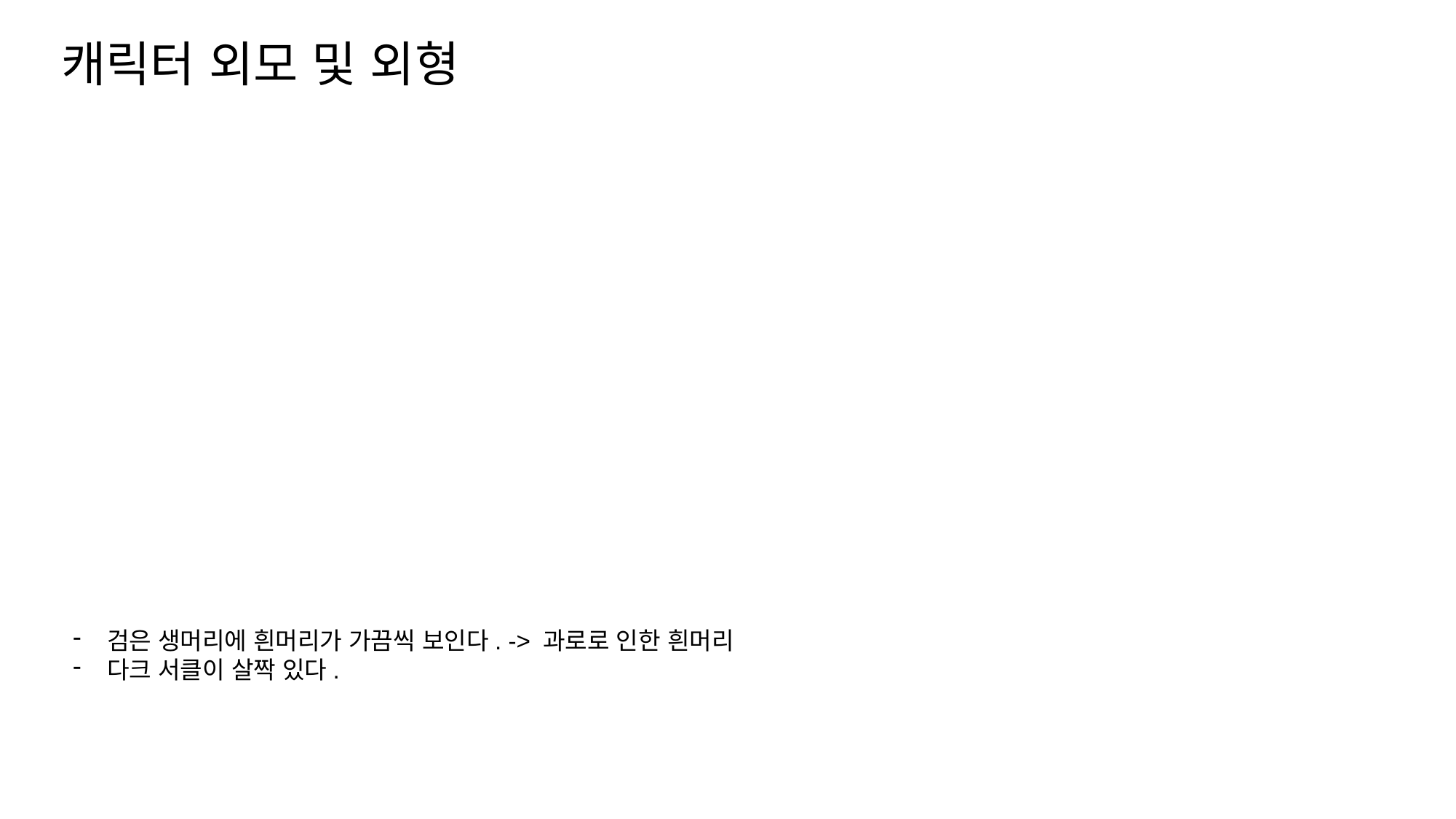

캐릭터 외모 및 외형
검은 생머리에 흰머리가 가끔씩 보인다. -> 과로로 인한 흰머리
다크 서클이 살짝 있다.